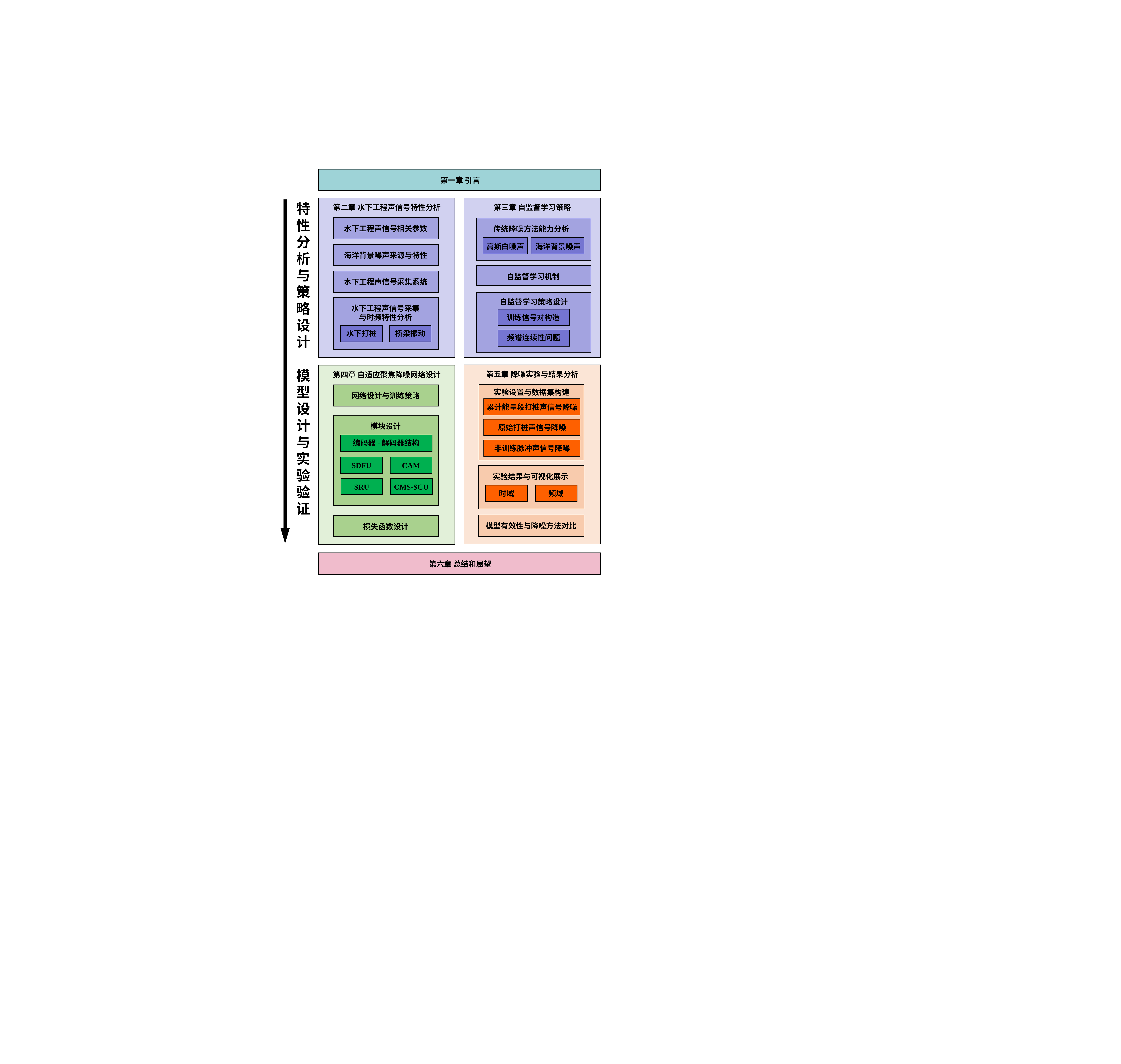

第一章 引言

特性分析
与策略设计
第二章 水下工程声信号特性分析
第三章 自监督学习策略

水下工程声信号相关参数

传统降噪方法能力分析

高斯白噪声
海洋背景噪声

海洋背景噪声来源与特性

水下工程声信号采集系统

自监督学习机制

自监督学习策略设计

训练信号对构造

频谱连续性问题

水下工程声信号采集
与时频特性分析

水下打桩

桥梁振动

第五章 降噪实验与结果分析

实验设置与数据集构建

累计能量段打桩声信号降噪

原始打桩声信号降噪

非训练脉冲声信号降噪

实验结果与可视化展示

时域

频域

模型有效性与降噪方法对比

第四章 自适应聚焦降噪网络设计

网络设计与训练策略

模块设计

编码器-解码器结构

SDFU

CAM

SRU

CMS-SCU

损失函数设计
模型
设计与实验验证

第六章 总结和展望